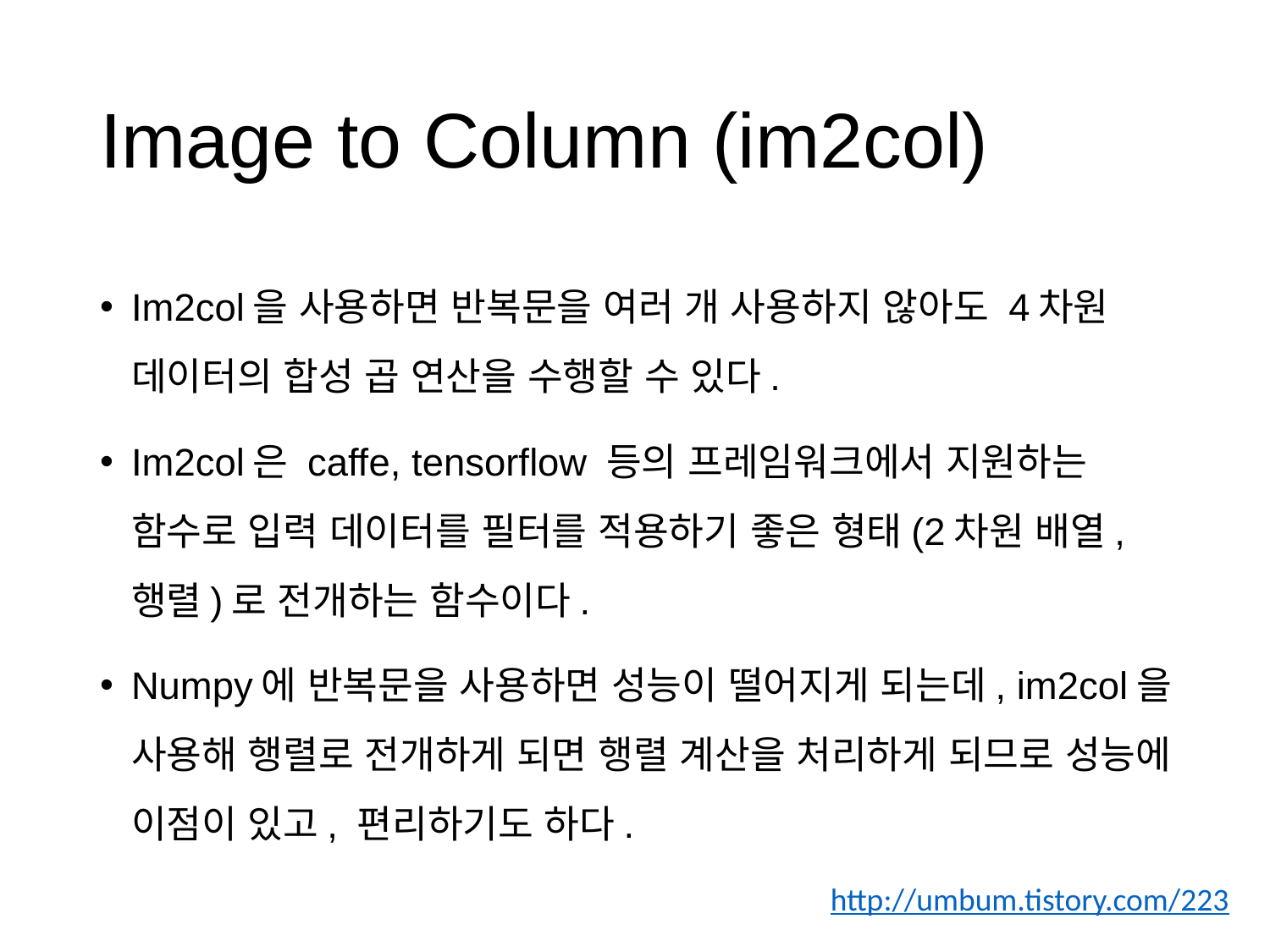

# Image to Column (im2col)
Im2col을 사용하면 반복문을 여러 개 사용하지 않아도 4차원 데이터의 합성 곱 연산을 수행할 수 있다.
Im2col은 caffe, tensorflow 등의 프레임워크에서 지원하는 함수로 입력 데이터를 필터를 적용하기 좋은 형태(2차원 배열, 행렬)로 전개하는 함수이다.
Numpy에 반복문을 사용하면 성능이 떨어지게 되는데, im2col을 사용해 행렬로 전개하게 되면 행렬 계산을 처리하게 되므로 성능에 이점이 있고, 편리하기도 하다.
http://umbum.tistory.com/223